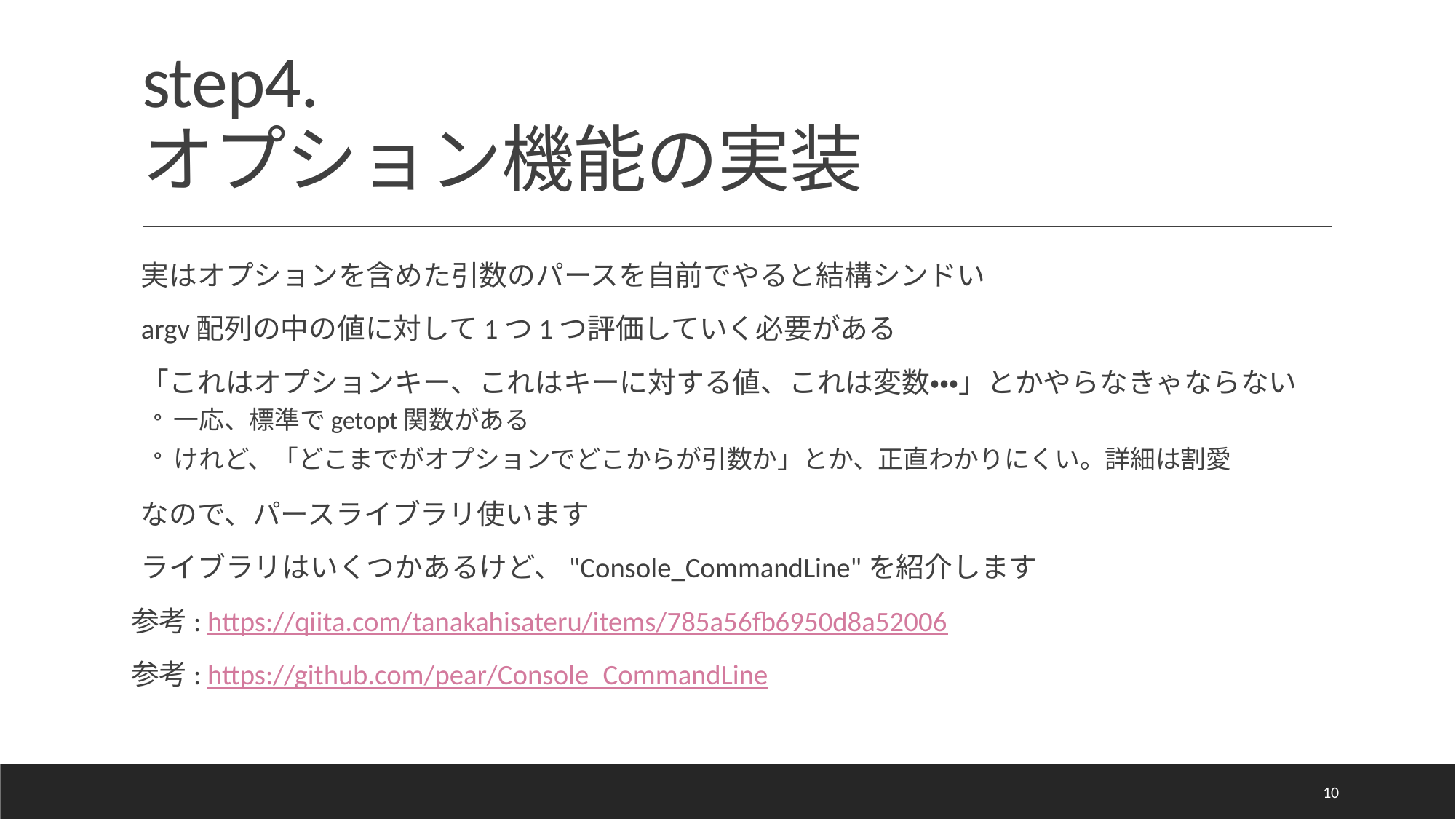

# step4. オプション機能の実装
実はオプションを含めた引数のパースを自前でやると結構シンドい
argv配列の中の値に対して1つ1つ評価していく必要がある
「これはオプションキー、これはキーに対する値、これは変数・・・」とかやらなきゃならない
一応、標準でgetopt関数がある
けれど、「どこまでがオプションでどこからが引数か」とか、正直わかりにくい。詳細は割愛
なので、パースライブラリ使います
ライブラリはいくつかあるけど、"Console_CommandLine"を紹介します
参考: https://qiita.com/tanakahisateru/items/785a56fb6950d8a52006
参考: https://github.com/pear/Console_CommandLine

10